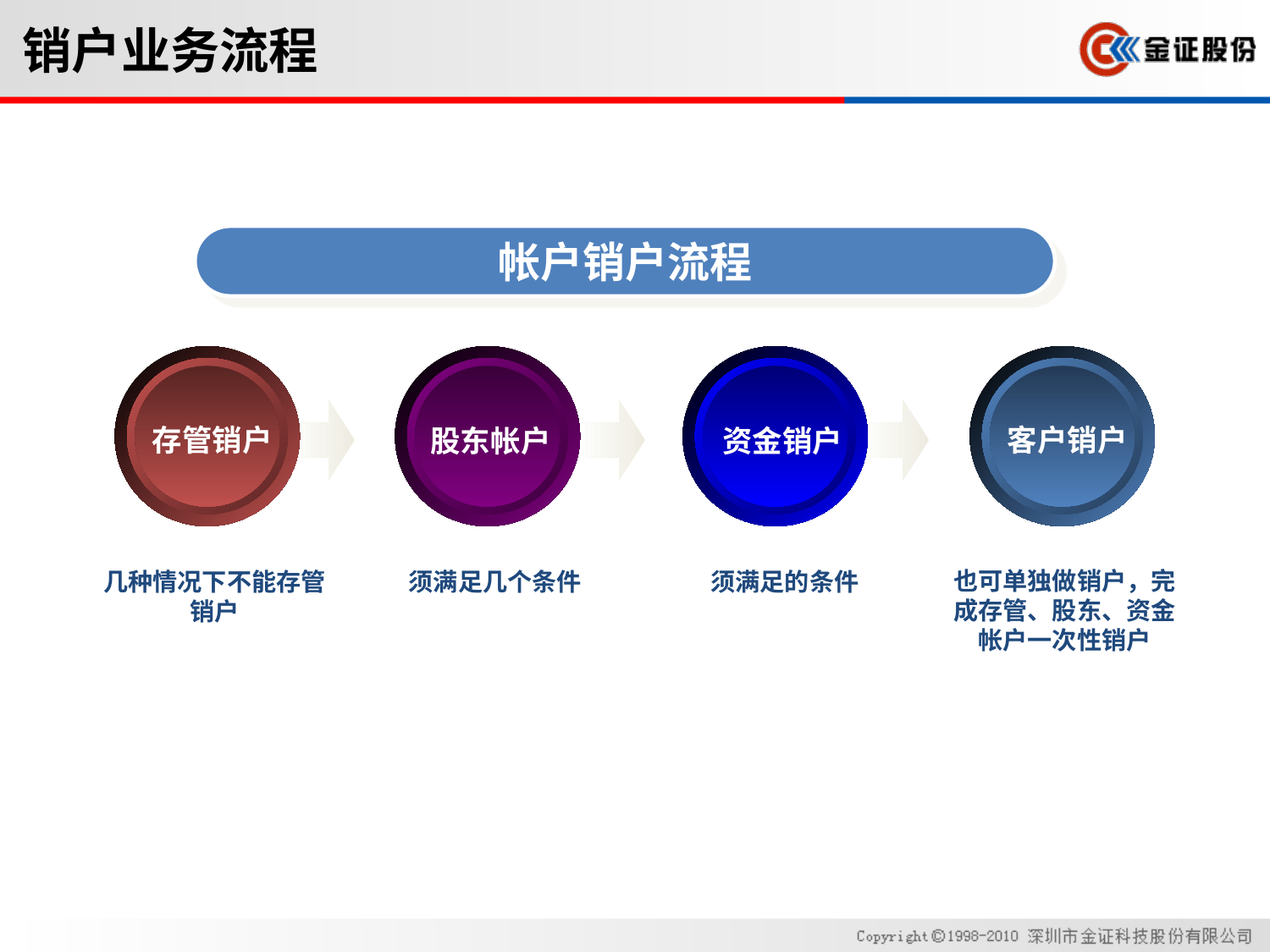

# 销户业务流程
帐户销户流程

存管销户
客户销户
股东帐户
资金销户
也可单独做销户，完成存管、股东、资金帐户一次性销户
几种情况下不能存管销户
须满足几个条件
须满足的条件